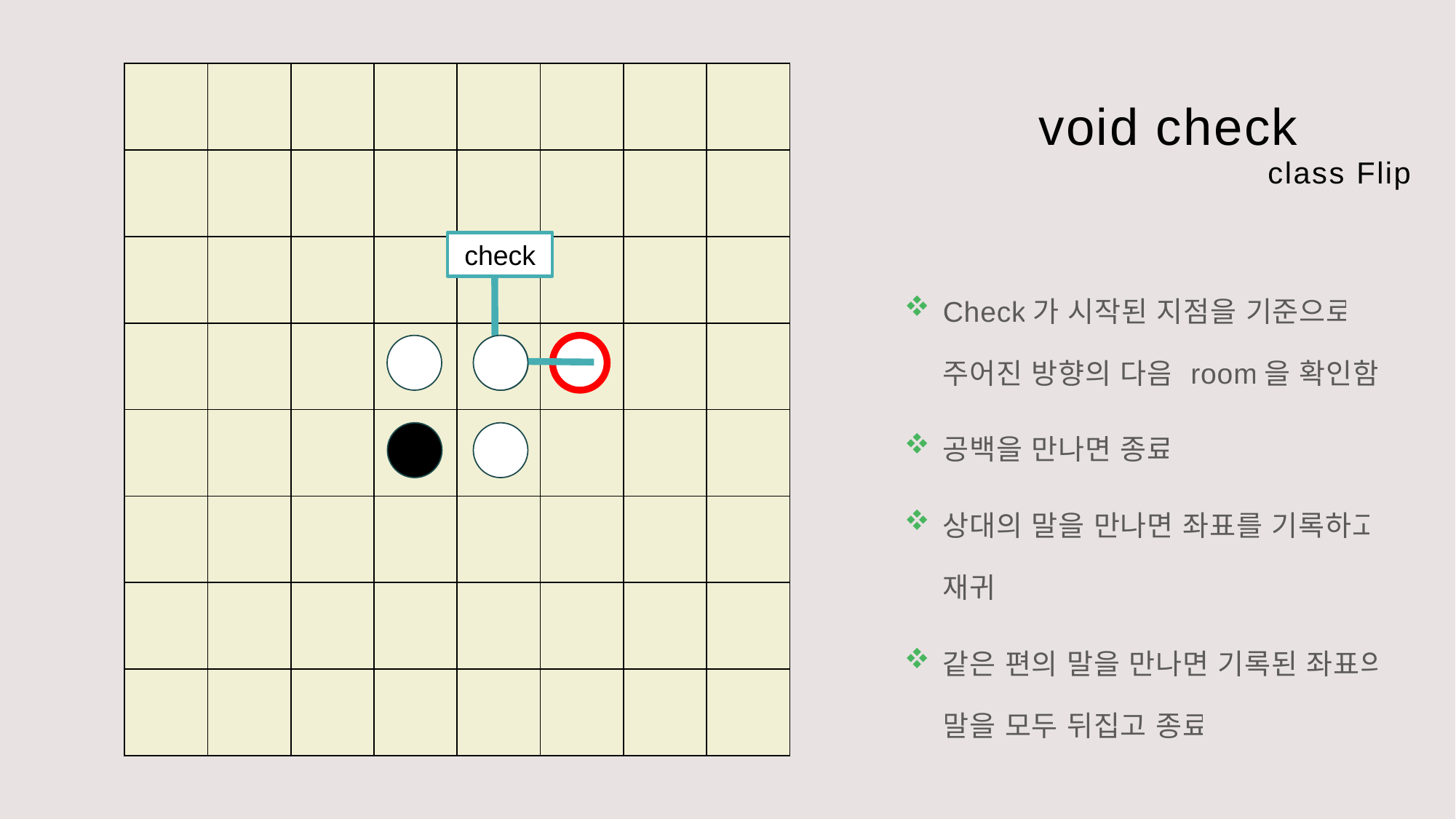

void check
class Flip
|  |  |  |  |  |  |  |  |
| --- | --- | --- | --- | --- | --- | --- | --- |
|  |  |  |  |  |  |  |  |
|  |  |  |  |  |  |  |  |
|  |  |  |  |  |  |  |  |
|  |  |  |  |  |  |  |  |
|  |  |  |  |  |  |  |  |
|  |  |  |  |  |  |  |  |
|  |  |  |  |  |  |  |  |
check
Check가 시작된 지점을 기준으로 주어진 방향의 다음 room을 확인함
공백을 만나면 종료
상대의 말을 만나면 좌표를 기록하고 재귀
같은 편의 말을 만나면 기록된 좌표의 말을 모두 뒤집고 종료